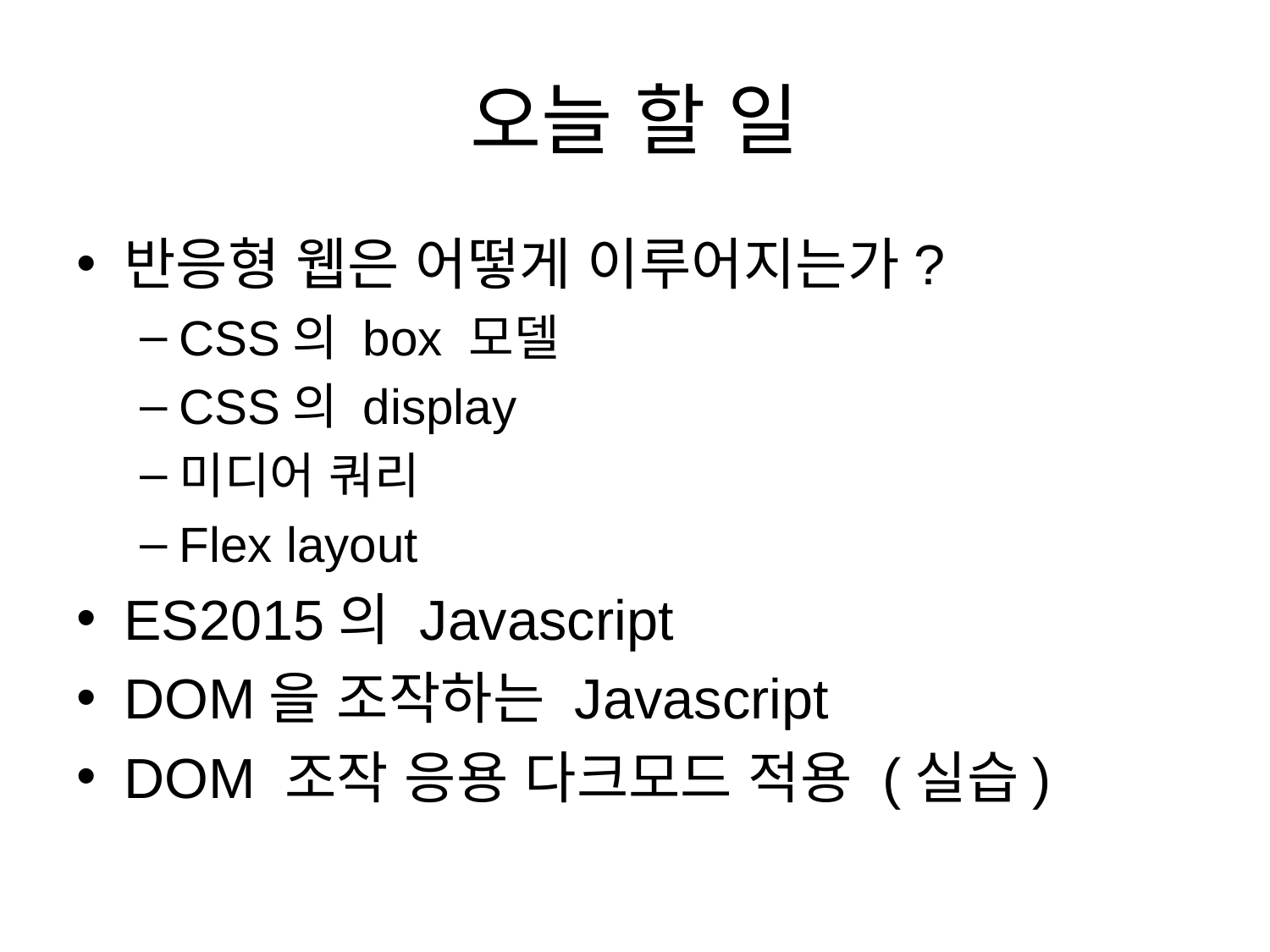

# 오늘 할 일
반응형 웹은 어떻게 이루어지는가?
CSS의 box 모델
CSS의 display
미디어 쿼리
Flex layout
ES2015의 Javascript
DOM을 조작하는 Javascript
DOM 조작 응용 다크모드 적용 (실습)